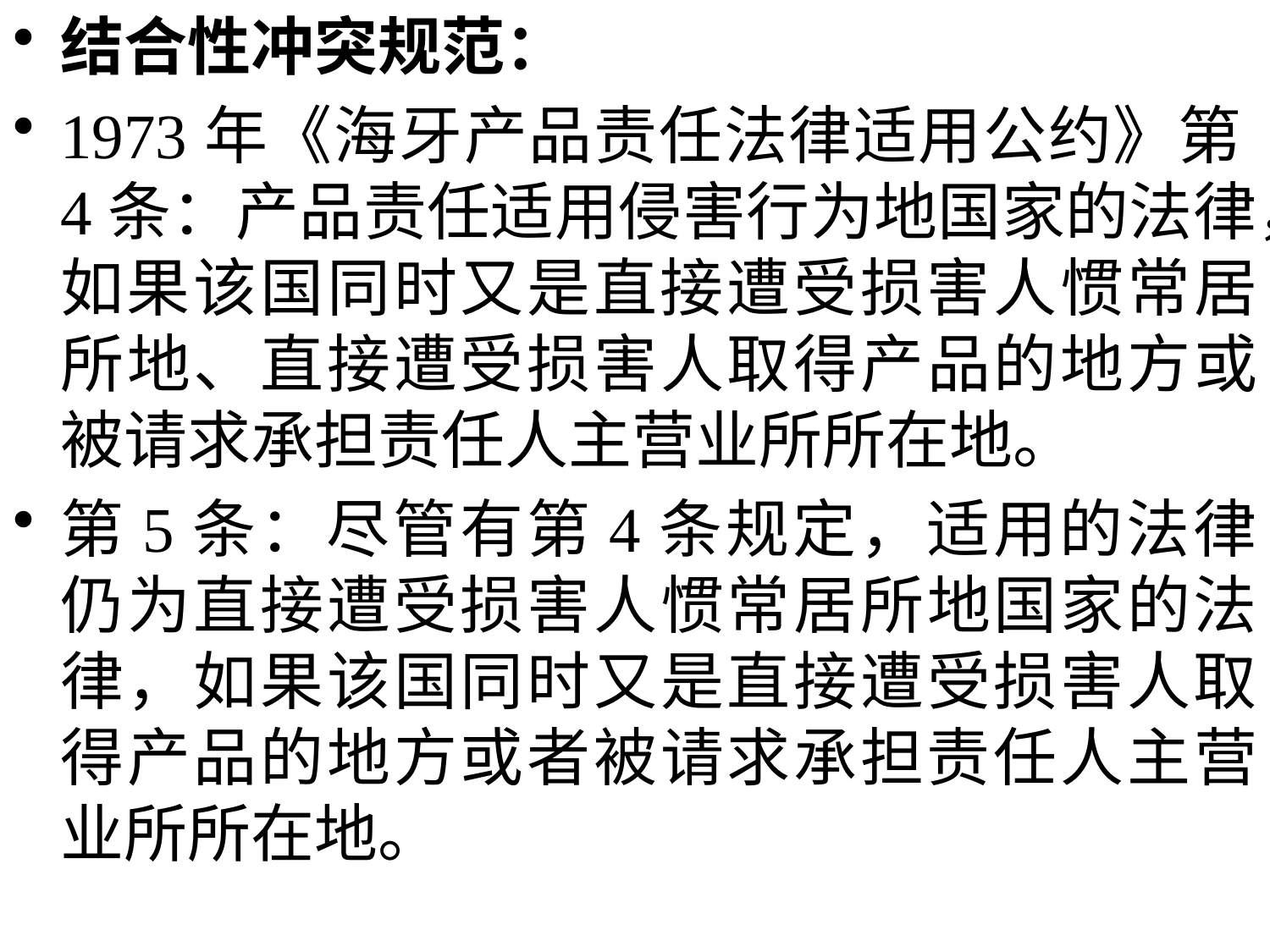

结合性冲突规范：
1973年《海牙产品责任法律适用公约》第4条：产品责任适用侵害行为地国家的法律，如果该国同时又是直接遭受损害人惯常居所地、直接遭受损害人取得产品的地方或被请求承担责任人主营业所所在地。
第5条：尽管有第4条规定，适用的法律仍为直接遭受损害人惯常居所地国家的法律，如果该国同时又是直接遭受损害人取得产品的地方或者被请求承担责任人主营业所所在地。